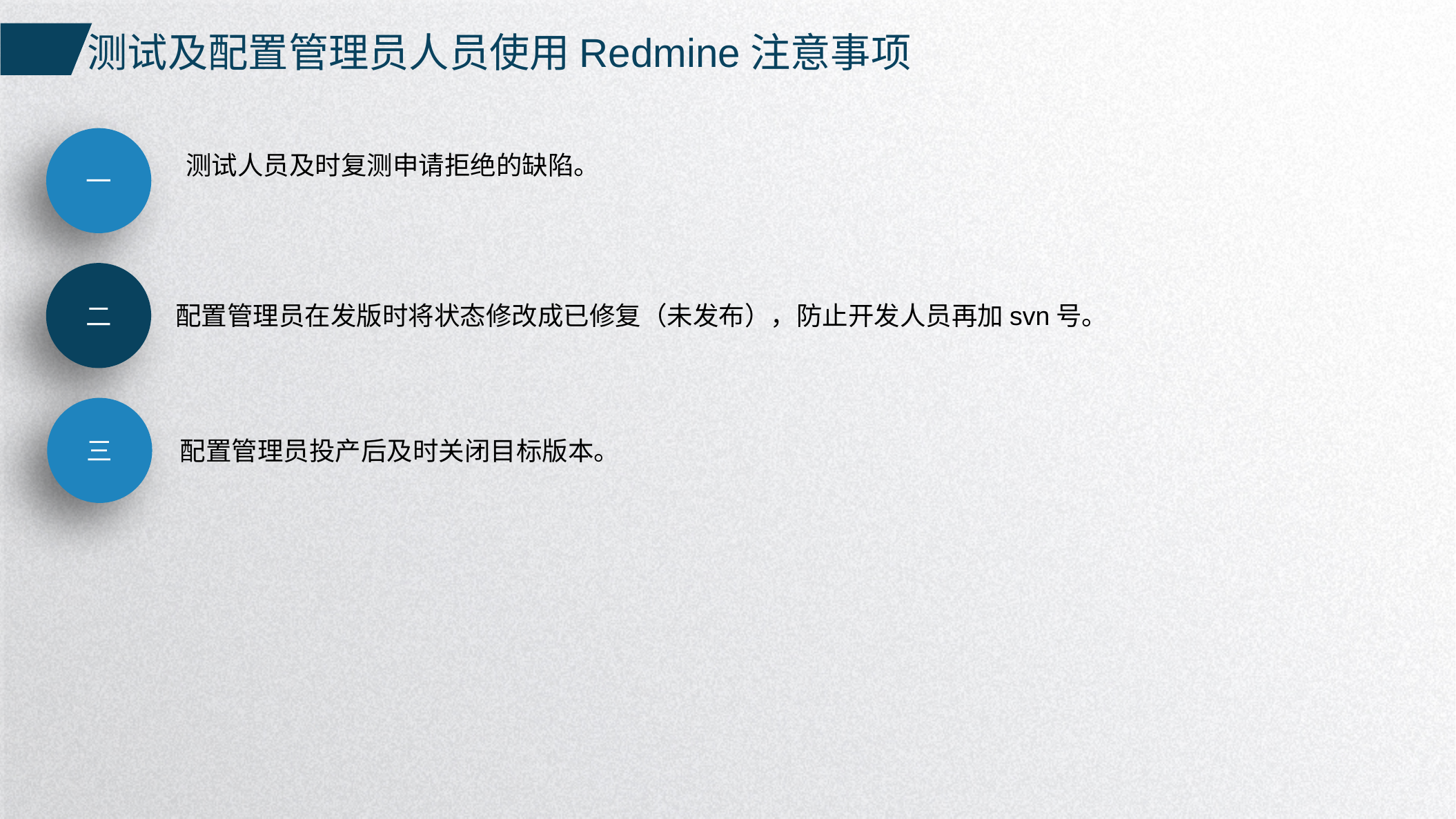

测试及配置管理员人员使用Redmine注意事项

一
测试人员及时复测申请拒绝的缺陷。
二
配置管理员在发版时将状态修改成已修复（未发布），防止开发人员再加svn号。
三
配置管理员投产后及时关闭目标版本。